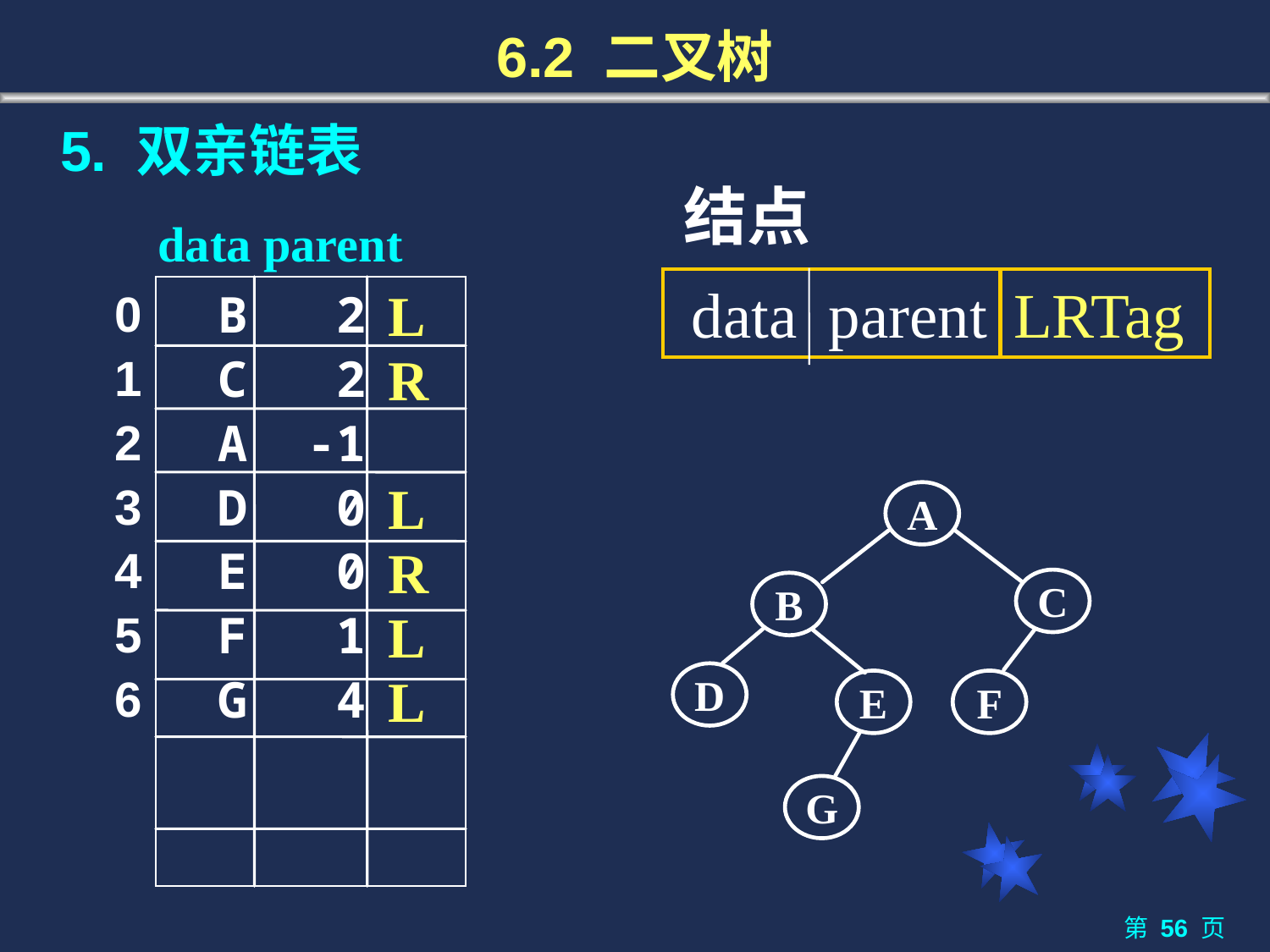

# 6.2 二叉树
5. 双亲链表
结点
  data parent
0
1
2
3
4
5
6

 B   2
 C   2
 A  -1
 D   0
 E   0
 F   1
 G   4

 data  parent

LRTag
L
R

L
R
L
L
A

C
B

D
E
F

G
第 56 页